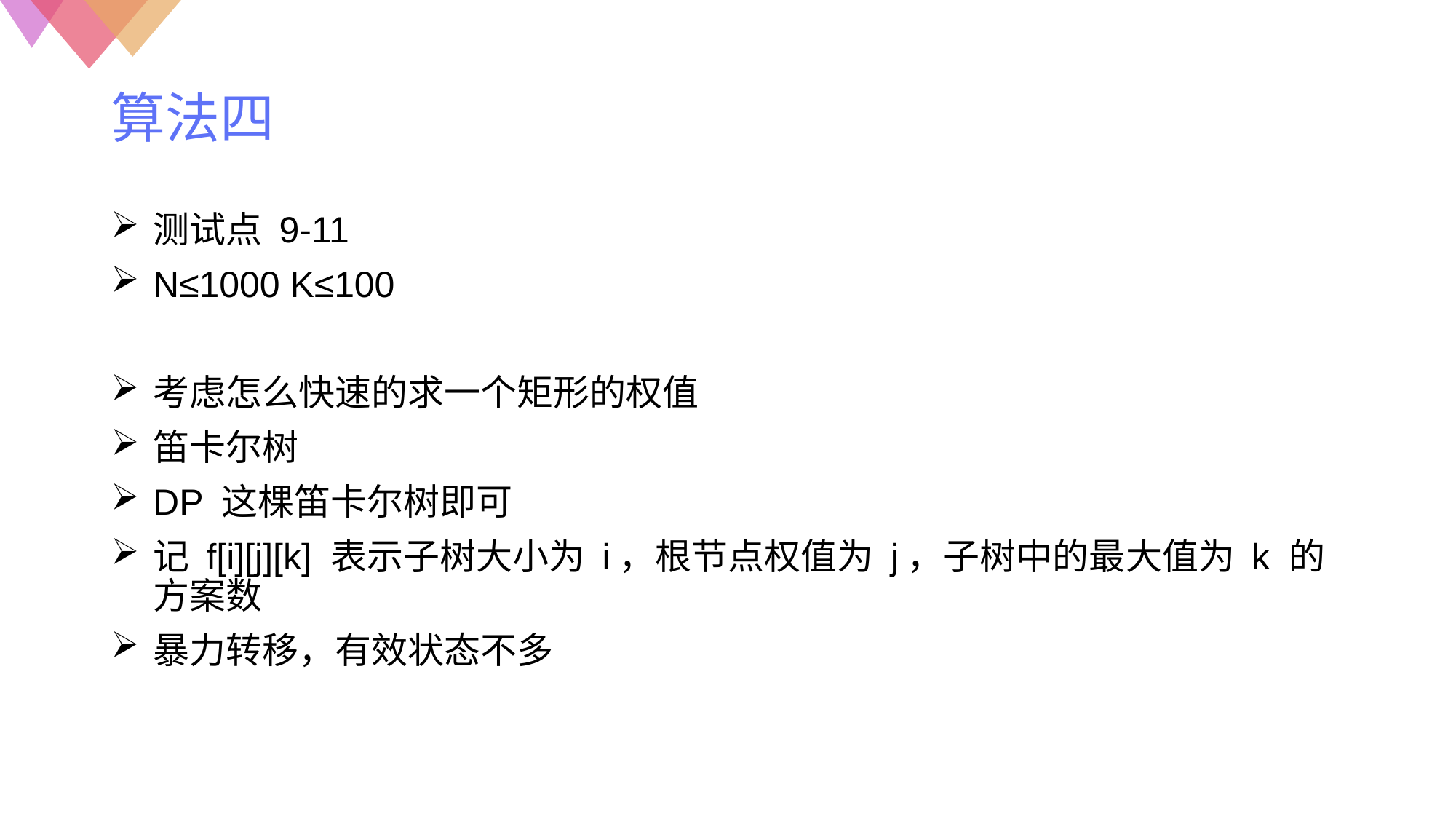

# 算法四
测试点 9-11
N≤1000 K≤100

考虑怎么快速的求一个矩形的权值
笛卡尔树
DP 这棵笛卡尔树即可
记 f[i][j][k] 表示子树大小为 i，根节点权值为 j，子树中的最大值为 k 的方案数
暴力转移，有效状态不多